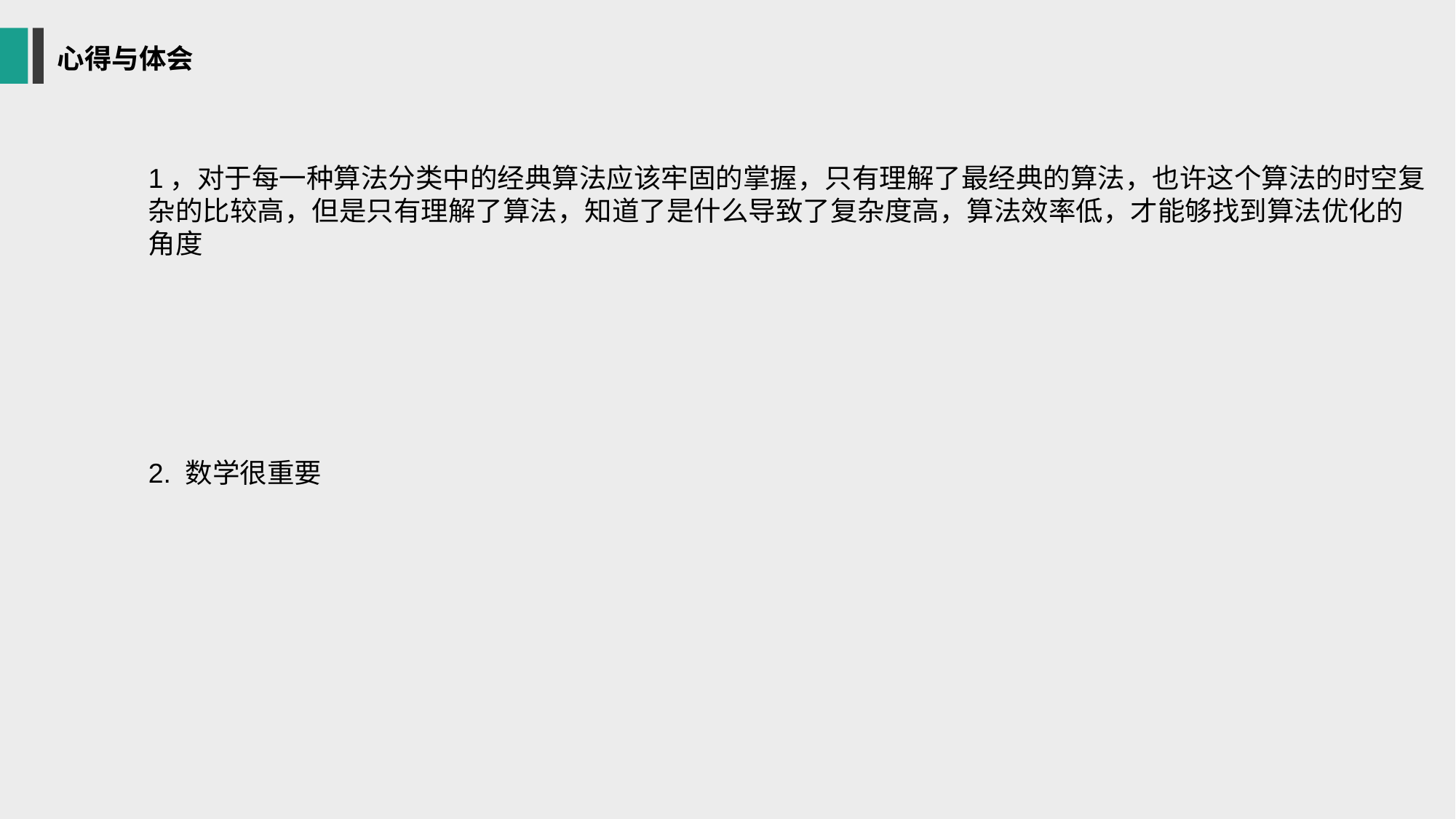

心得与体会
1，对于每一种算法分类中的经典算法应该牢固的掌握，只有理解了最经典的算法，也许这个算法的时空复杂的比较高，但是只有理解了算法，知道了是什么导致了复杂度高，算法效率低，才能够找到算法优化的角度

2. 数学很重要